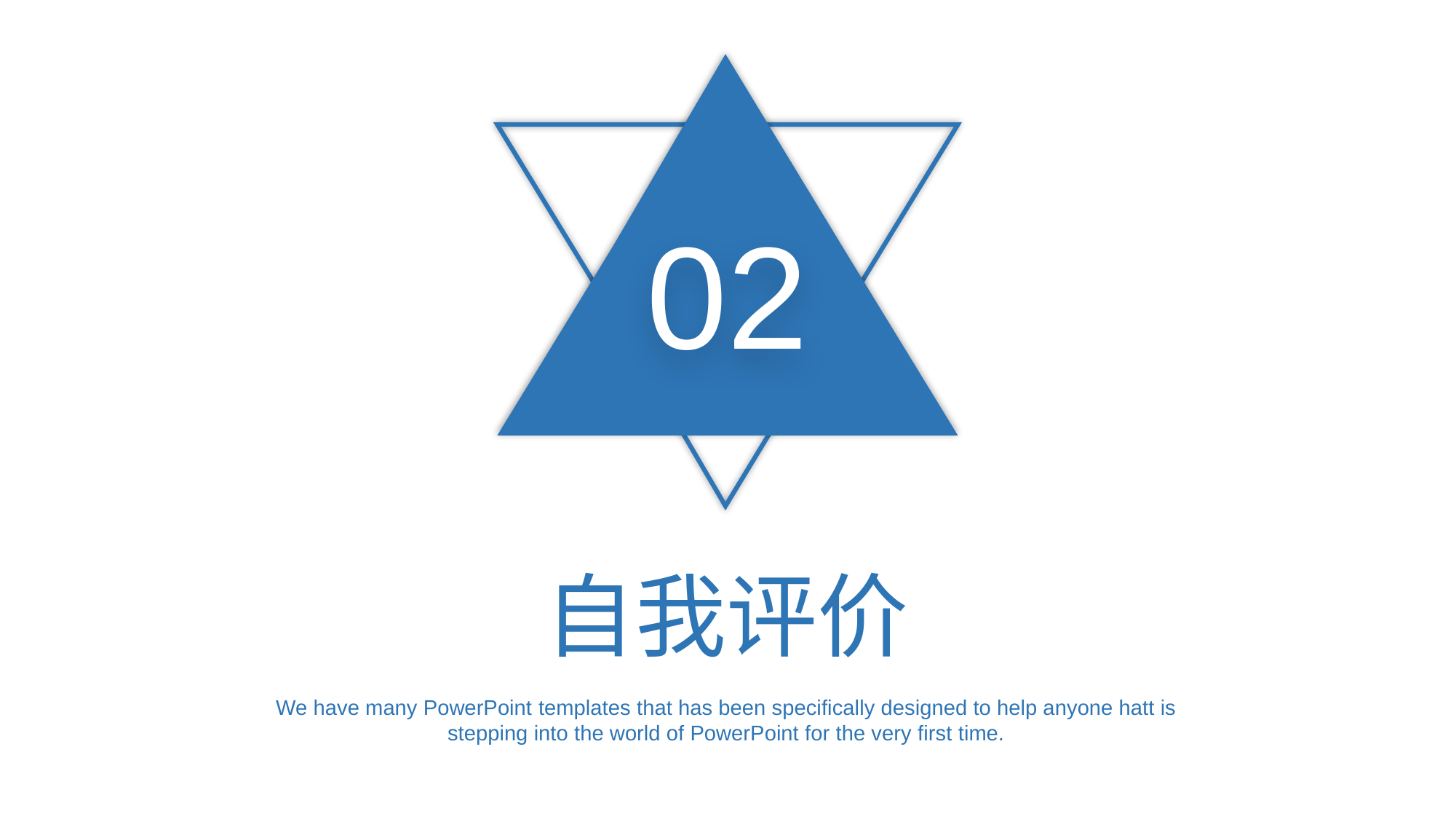

02
自我评价
We have many PowerPoint templates that has been specifically designed to help anyone hatt is stepping into the world of PowerPoint for the very first time.